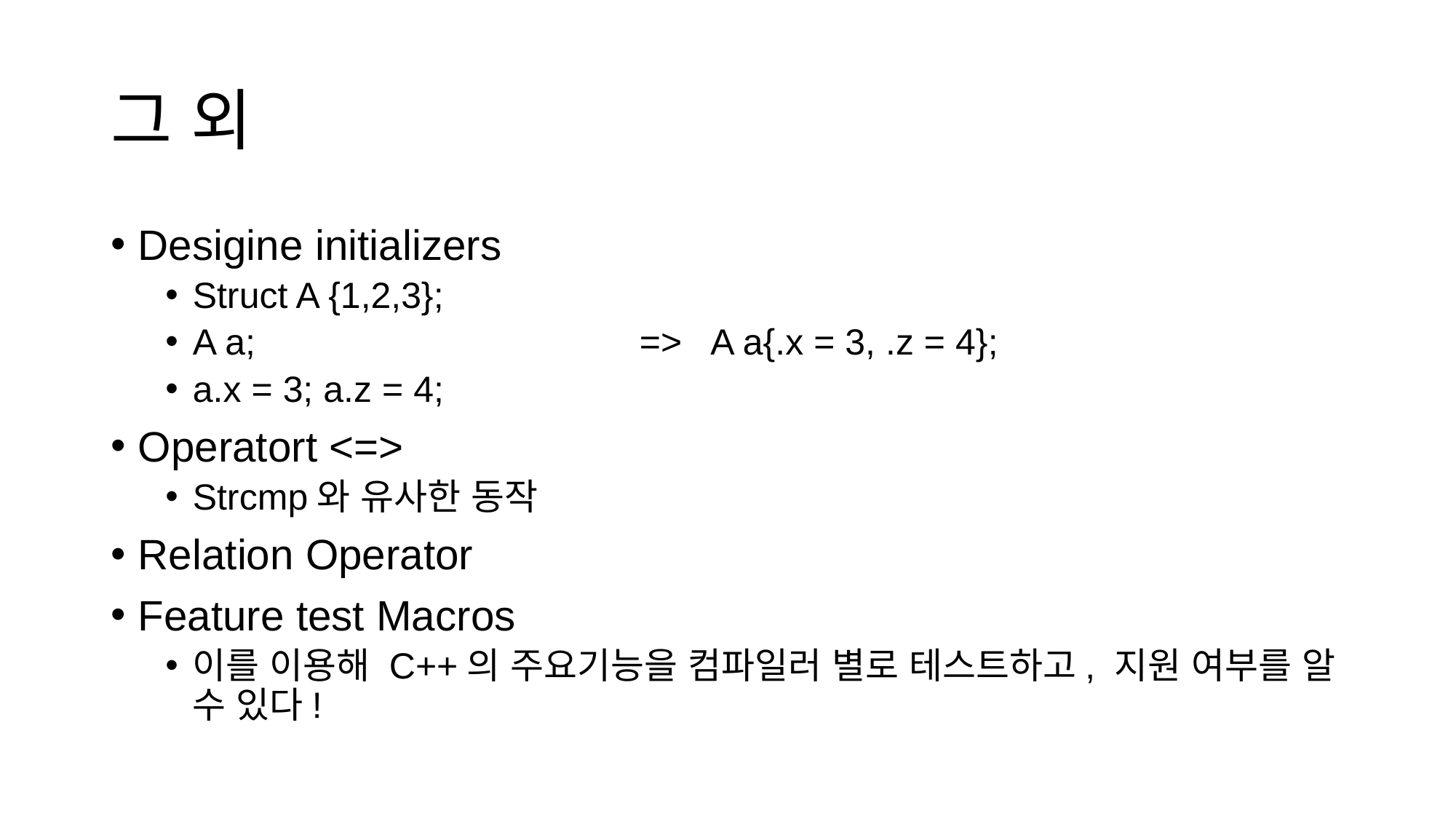

# 그 외
Desigine initializers
Struct A {1,2,3};
A a; 				 =>   A a{.x = 3, .z = 4};
a.x = 3; a.z = 4;
Operatort <=>
Strcmp와 유사한 동작
Relation Operator
Feature test Macros
이를 이용해 C++의 주요기능을 컴파일러 별로 테스트하고, 지원 여부를 알 수 있다!